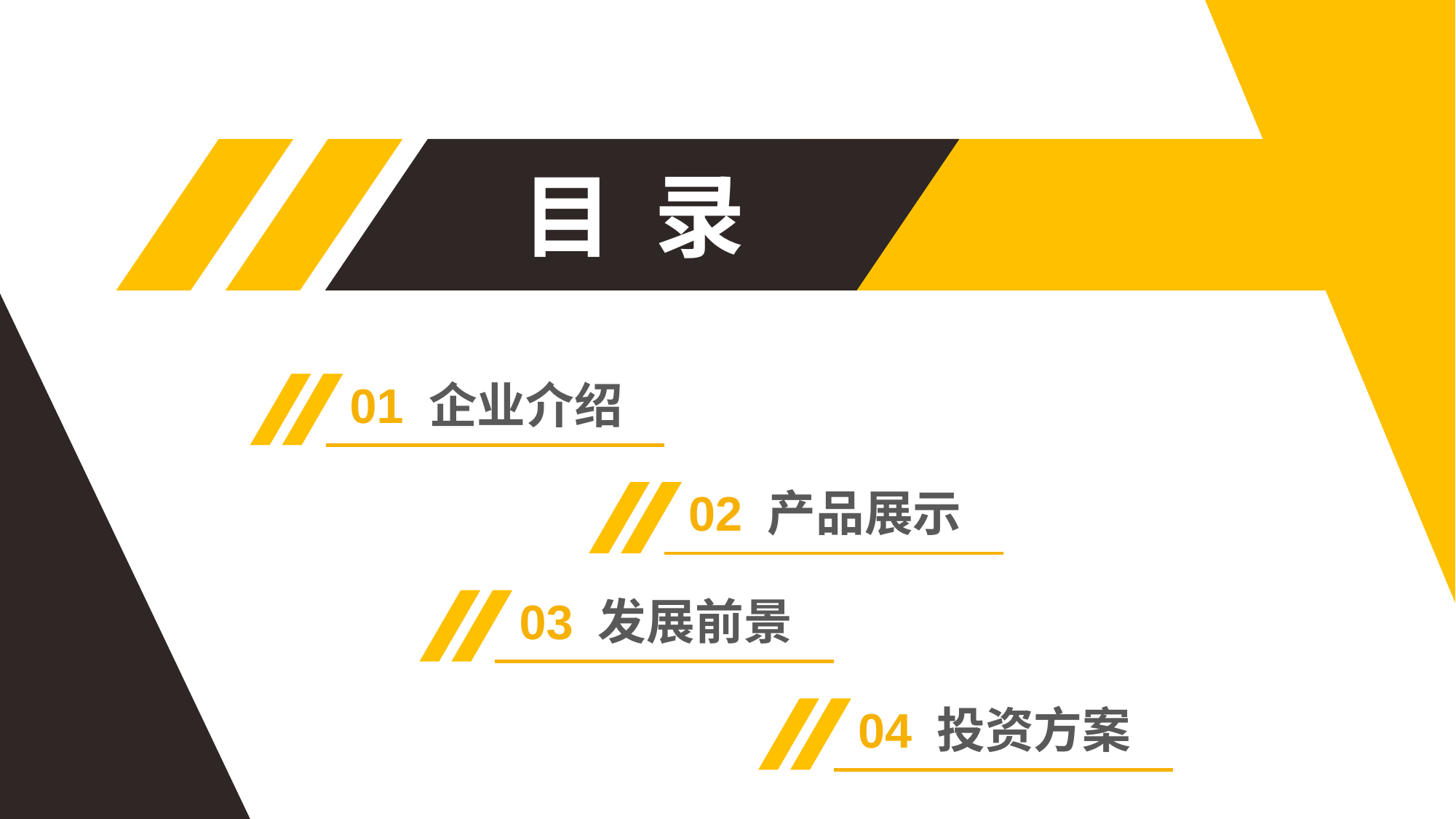

目  录

01 企业介绍

02 产品展示

03 发展前景

04 投资方案